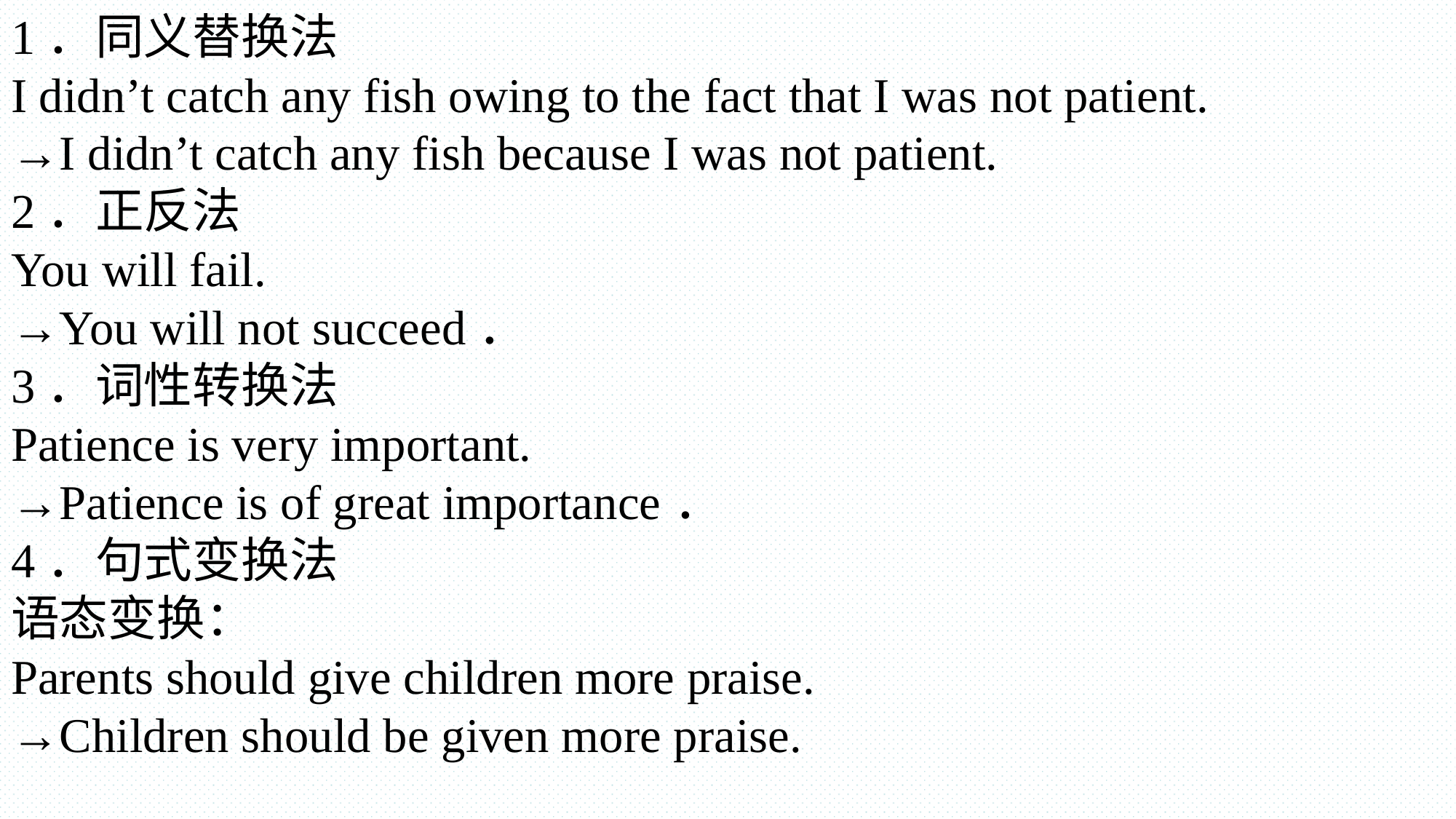

1．同义替换法
I didn’t catch any fish owing to the fact that I was not patient.
→I didn’t catch any fish because I was not patient.
2．正反法
You will fail.
→You will not succeed．
3．词性转换法
Patience is very important.
→Patience is of great importance．
4．句式变换法
语态变换：
Parents should give children more praise.
→Children should be given more praise.